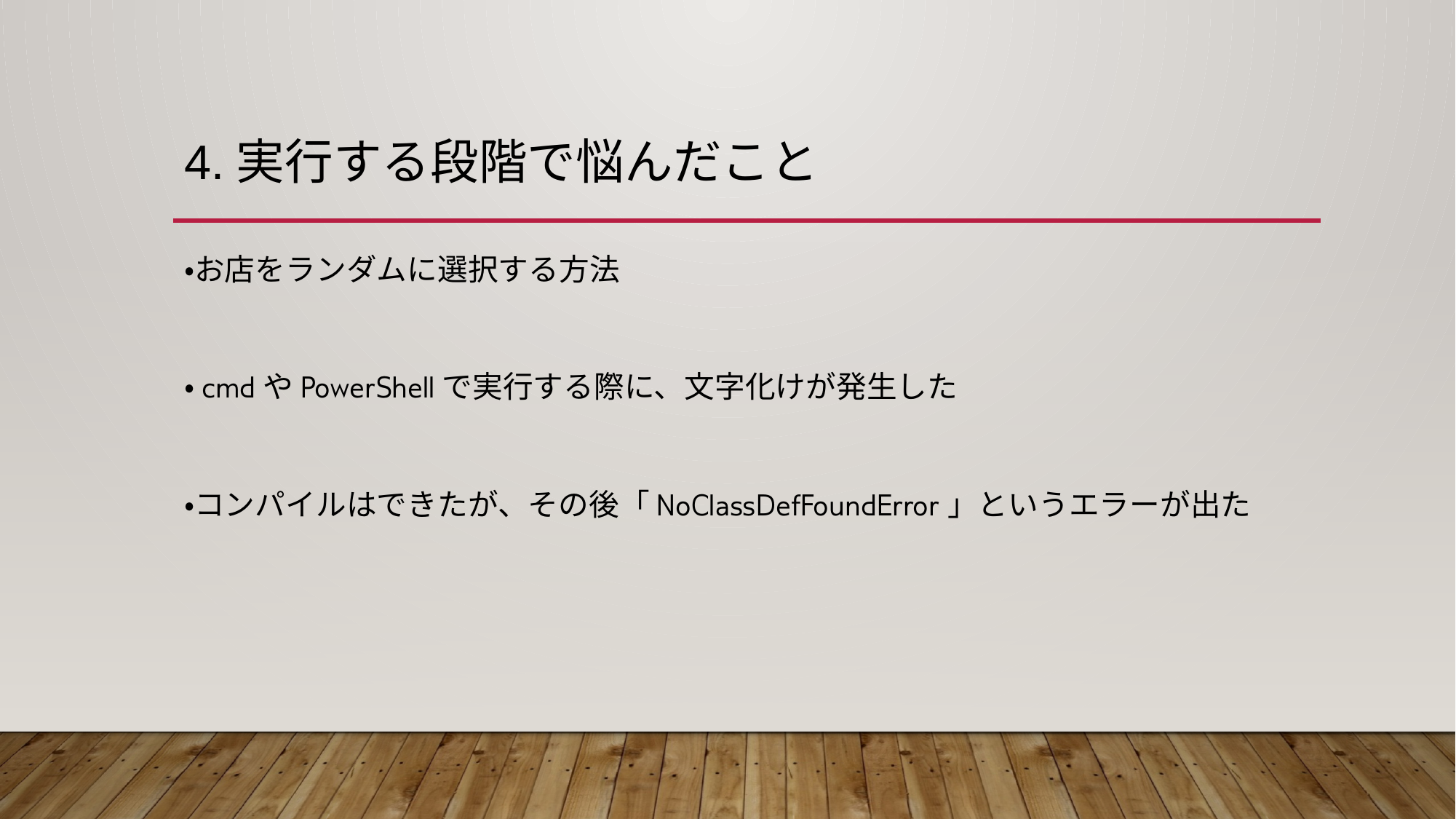

# 4.実行する段階で悩んだこと
・お店をランダムに選択する方法

・cmdやPowerShellで実行する際に、文字化けが発生した

・コンパイルはできたが、その後「NoClassDefFoundError」というエラーが出た